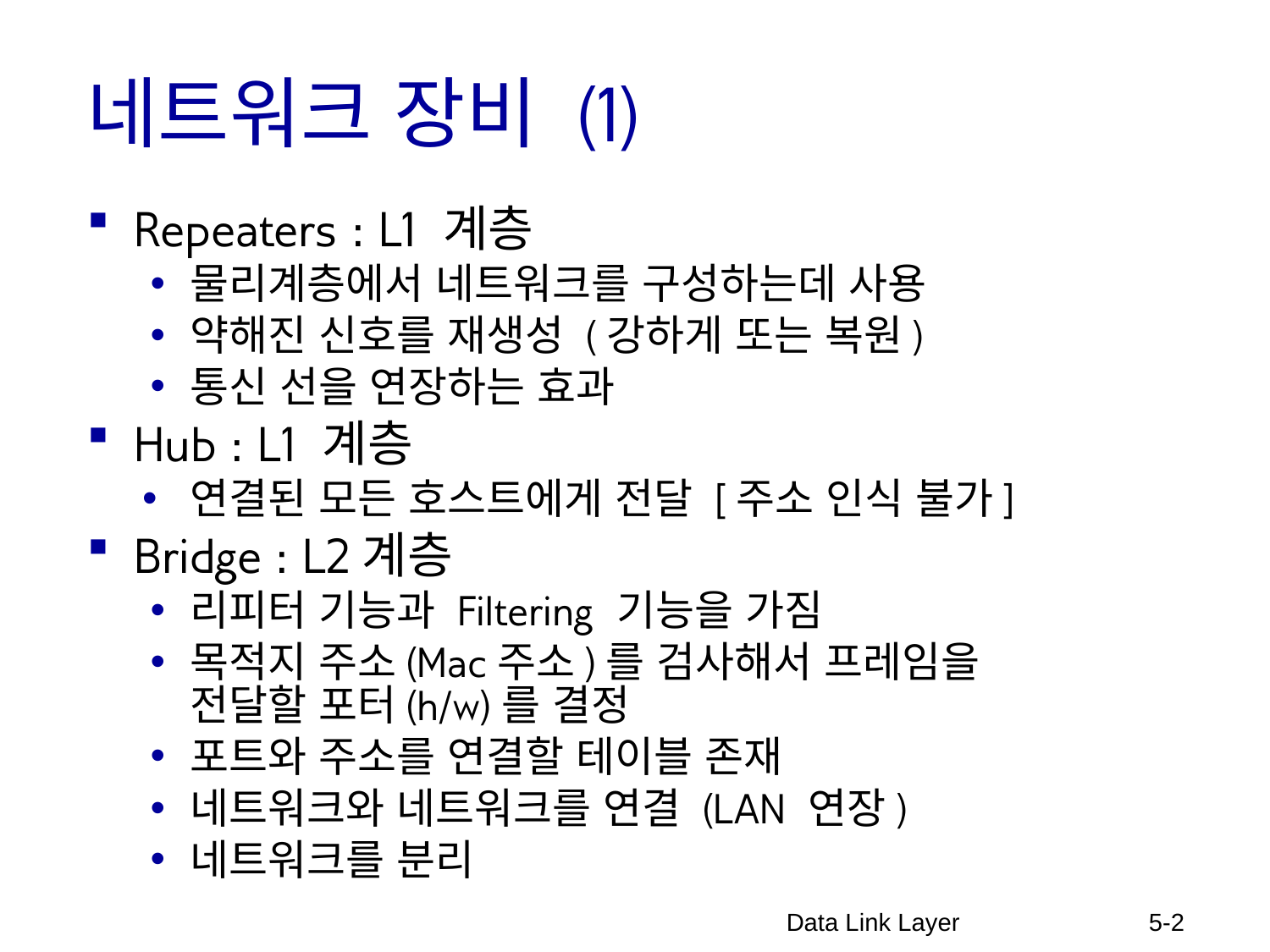

# 네트워크 장비 (1)
Repeaters : L1 계층
물리계층에서 네트워크를 구성하는데 사용
약해진 신호를 재생성 (강하게 또는 복원)
통신 선을 연장하는 효과
Hub : L1 계층
연결된 모든 호스트에게 전달 [주소 인식 불가]
Bridge : L2계층
리피터 기능과 Filtering 기능을 가짐
목적지 주소(Mac주소)를 검사해서 프레임을 전달할 포터(h/w)를 결정
포트와 주소를 연결할 테이블 존재
네트워크와 네트워크를 연결 (LAN 연장)
네트워크를 분리

Data Link Layer
5-2